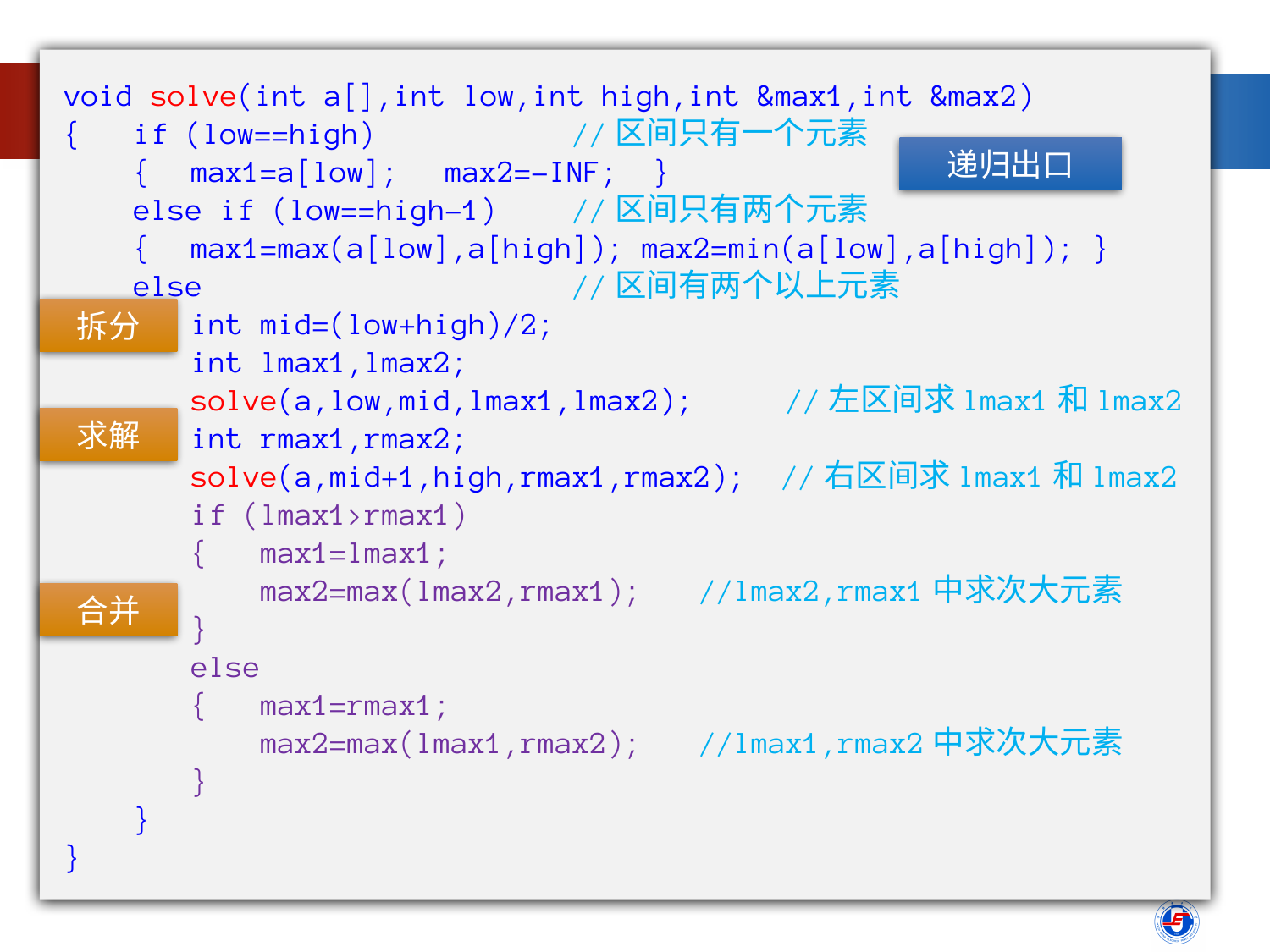

void solve(int a[],int low,int high,int &max1,int &max2)
{   if (low==high)		//区间只有一个元素
    {	max1=a[low];	max2=-INF;  }
    else if (low==high-1)	//区间只有两个元素
    {	max1=max(a[low],a[high]); max2=min(a[low],a[high]); }
    else			//区间有两个以上元素
    {	int mid=(low+high)/2;
	int lmax1,lmax2;
	solve(a,low,mid,lmax1,lmax2);	     //左区间求lmax1和lmax2
	int rmax1,rmax2;
	solve(a,mid+1,high,rmax1,rmax2);  //右区间求lmax1和lmax2
	if (lmax1>rmax1)
	{   max1=lmax1;
	    max2=max(lmax2,rmax1);	//lmax2,rmax1中求次大元素
	}
	else
	{   max1=rmax1;
	    max2=max(lmax1,rmax2);	//lmax1,rmax2中求次大元素
	}
    }
}
3.3 求解查找问题
递归出口
拆分
求解
合并